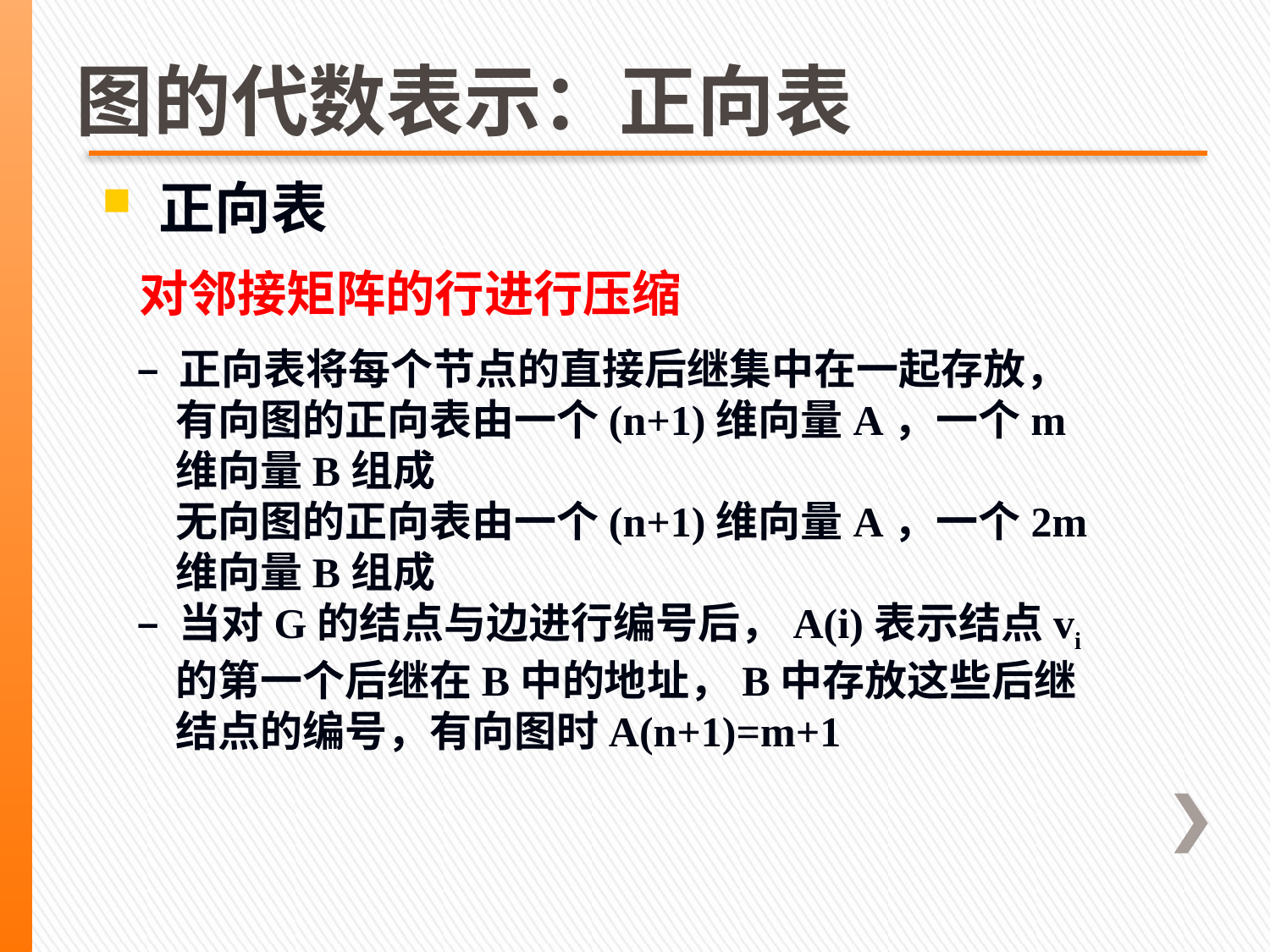

图的代数表示：正向表
 正向表
对邻接矩阵的行进行压缩
  – 正向表将每个节点的直接后继集中在一起存放，
     有向图的正向表由一个(n+1)维向量A，一个m
     维向量B组成
     无向图的正向表由一个(n+1)维向量A，一个2m
     维向量B组成
  – 当对G的结点与边进行编号后，A(i)表示结点vi
     的第一个后继在B中的地址，B中存放这些后继
     结点的编号，有向图时A(n+1)=m+1